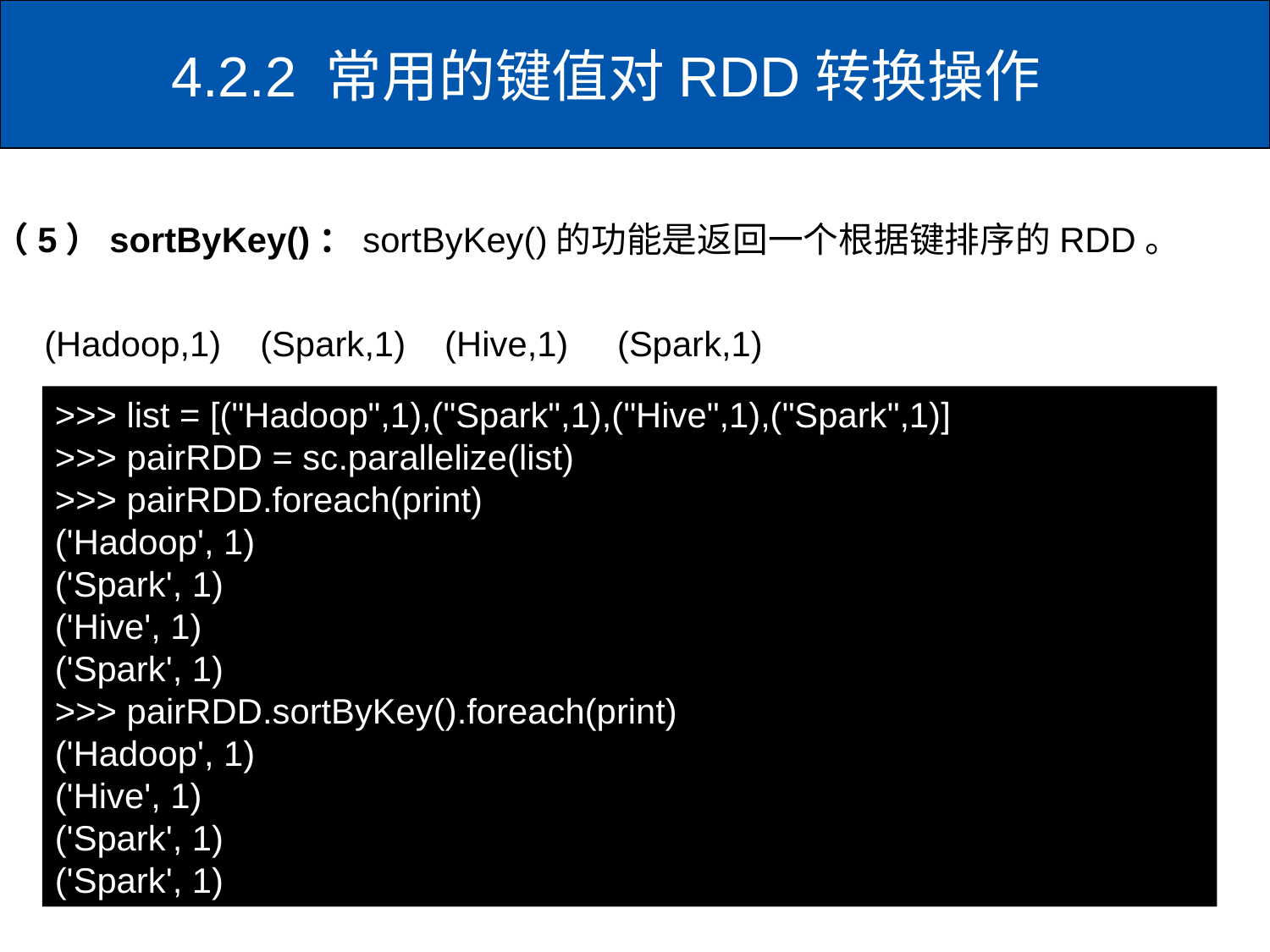

# 4.2.2 常用的键值对RDD转换操作
（5）sortByKey()：sortByKey()的功能是返回一个根据键排序的RDD。
(Hadoop,1)    (Spark,1)    (Hive,1)     (Spark,1)
>>> list = [("Hadoop",1),("Spark",1),("Hive",1),("Spark",1)]
>>> pairRDD = sc.parallelize(list)
>>> pairRDD.foreach(print)
('Hadoop', 1)
('Spark', 1)
('Hive', 1)
('Spark', 1)
>>> pairRDD.sortByKey().foreach(print)
('Hadoop', 1)
('Hive', 1)
('Spark', 1)
('Spark', 1)